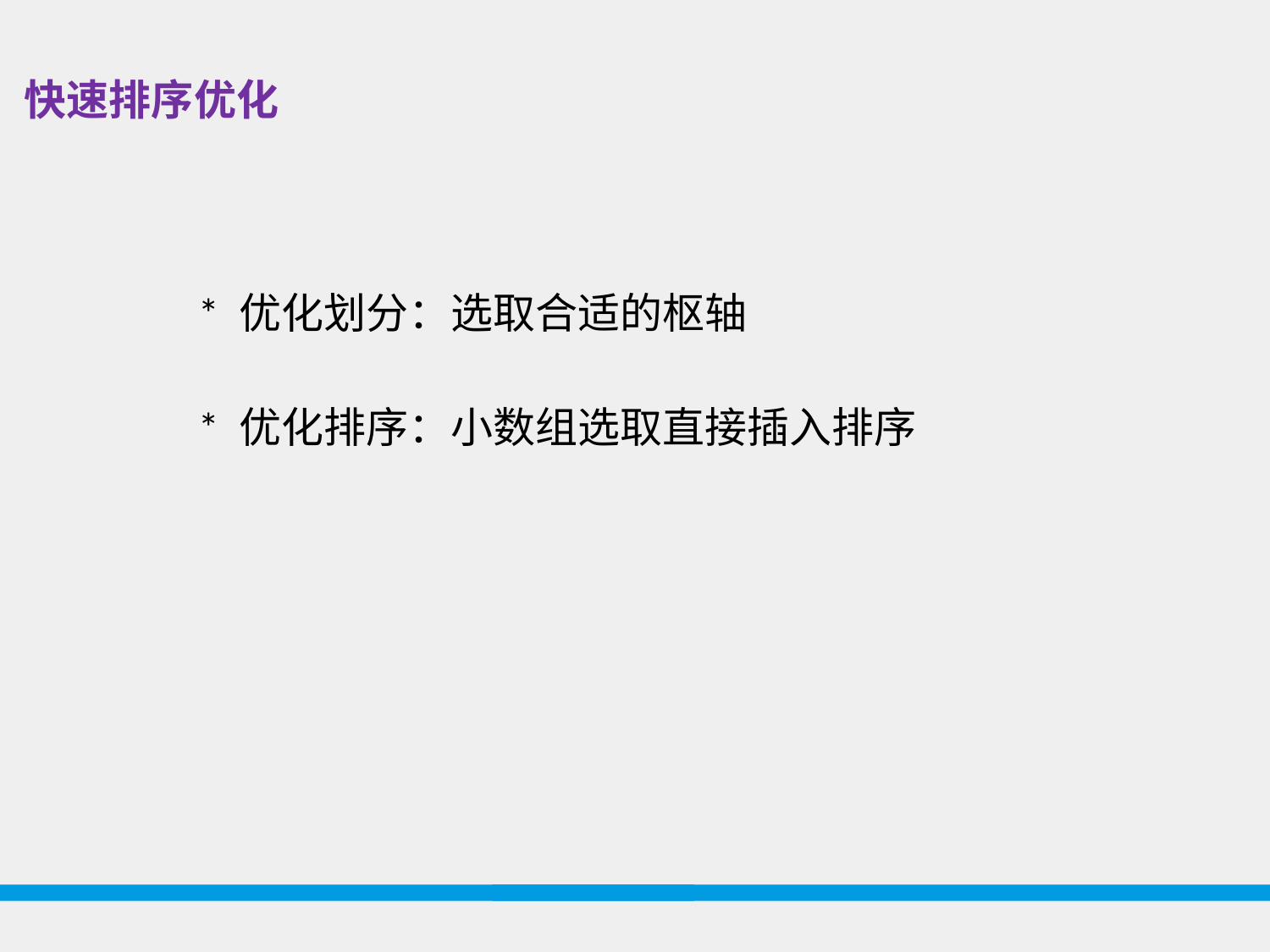

快速排序优化
* 优化划分：选取合适的枢轴
* 优化排序：小数组选取直接插入排序